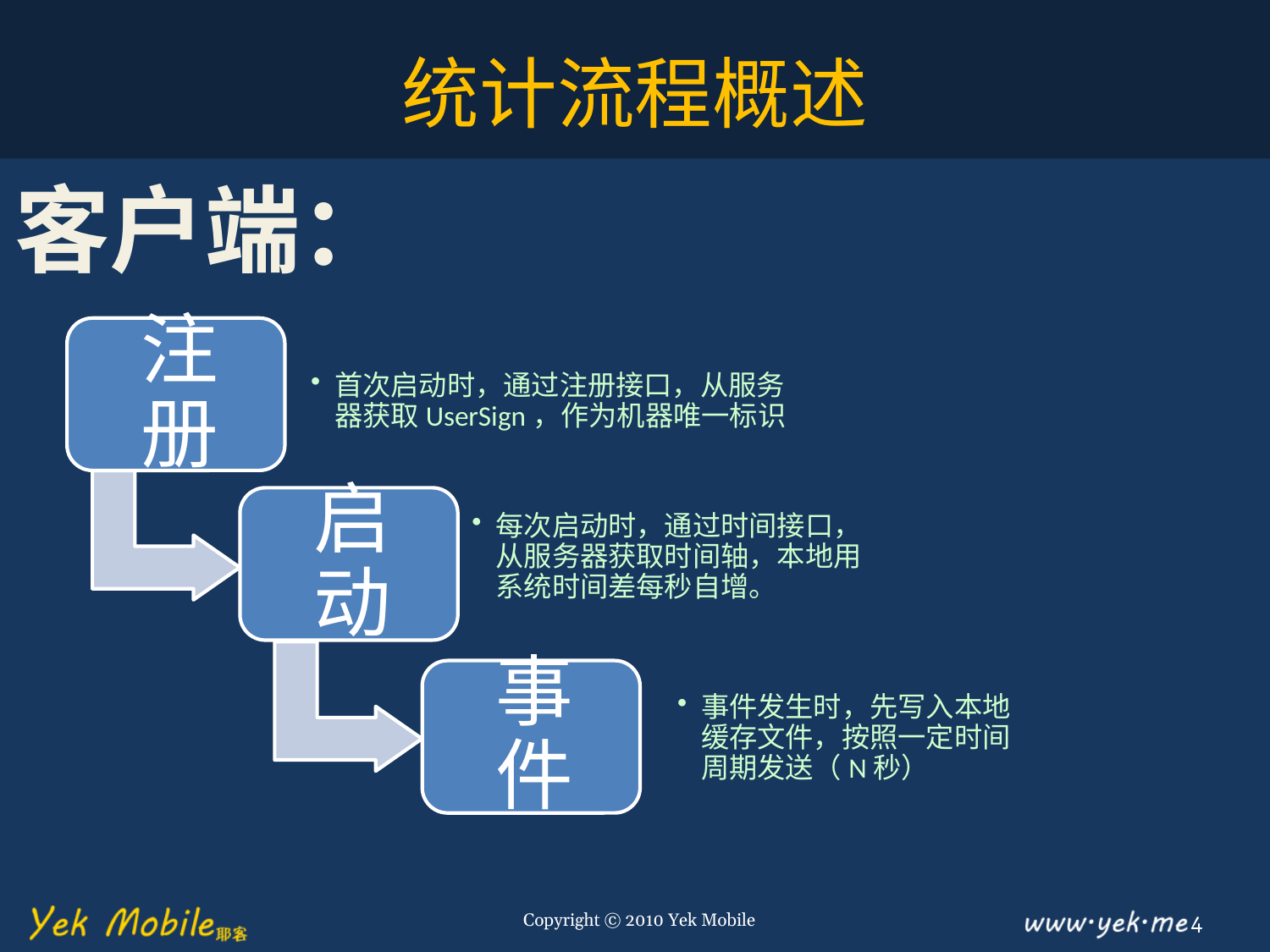

# 统计流程概述
客户端：
注册
首次启动时，通过注册接口，从服务器获取UserSign，作为机器唯一标识
启动
每次启动时，通过时间接口，从服务器获取时间轴，本地用系统时间差每秒自增。
事件
事件发生时，先写入本地缓存文件，按照一定时间周期发送（N秒）